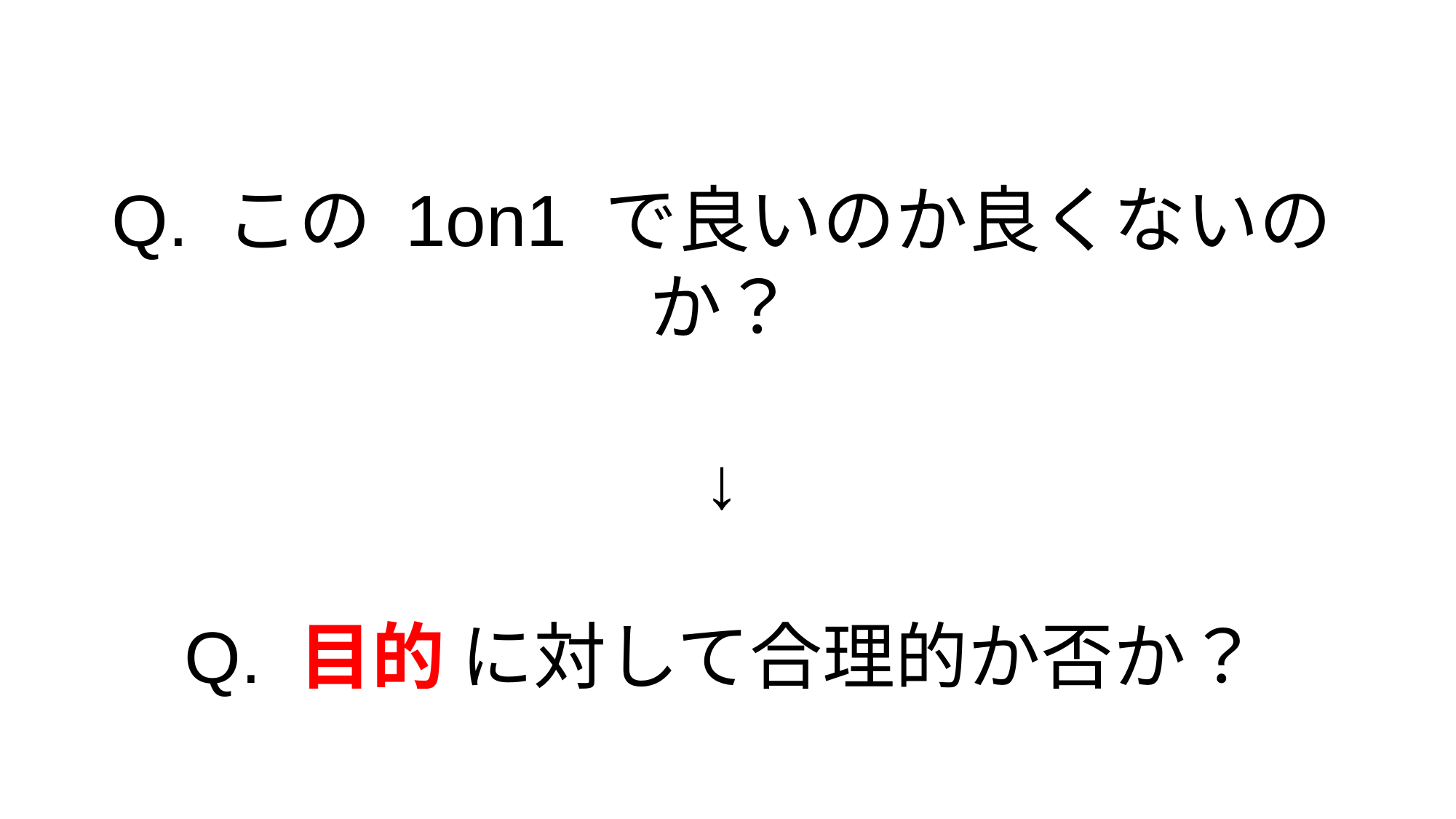

Q. この 1on1 で良いのか良くないのか？

↓

Q. 目的 に対して合理的か否か？